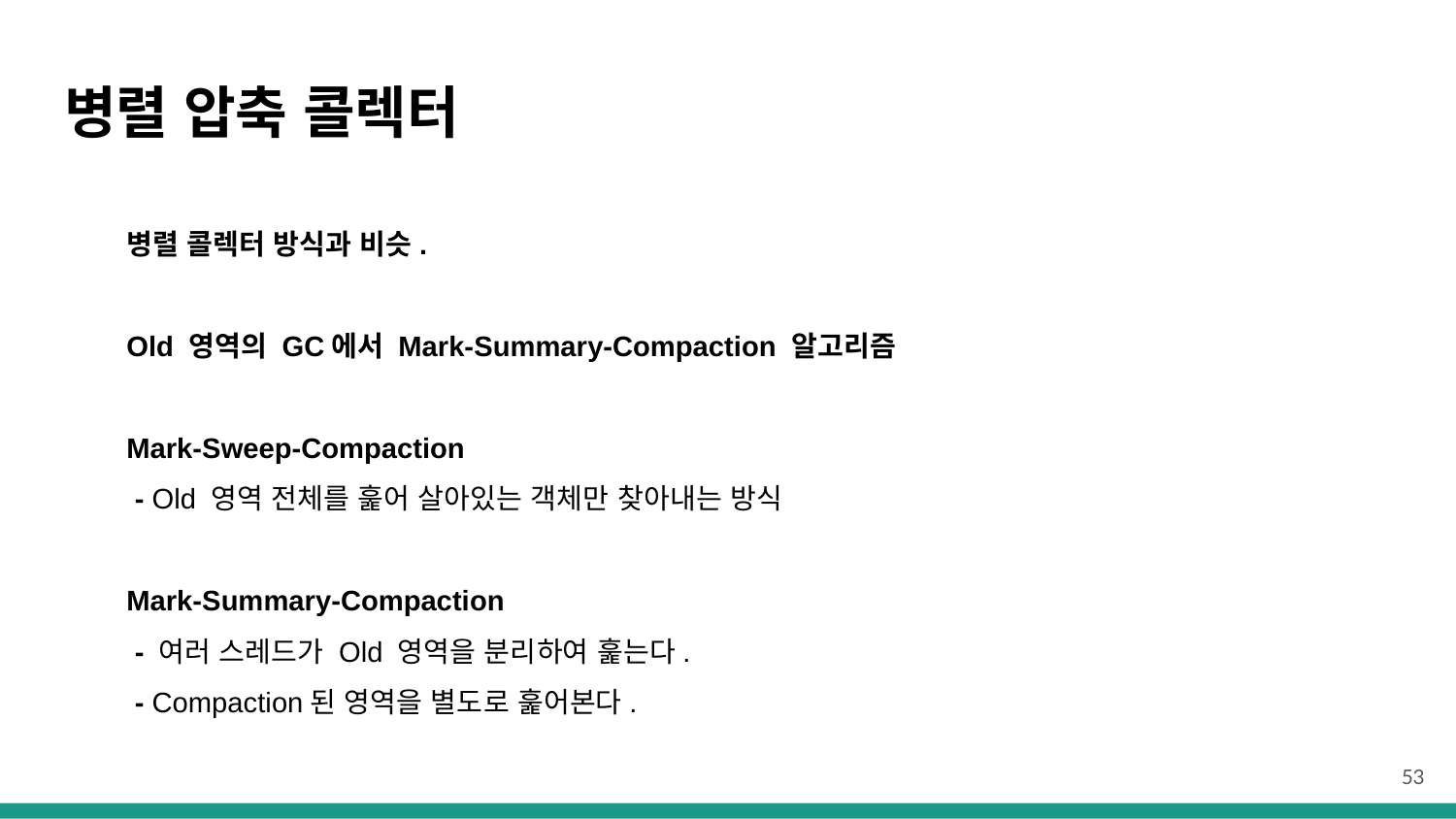

# 병렬 압축 콜렉터
병렬 콜렉터 방식과 비슷.

Old 영역의 GC에서 Mark-Summary-Compaction 알고리즘

Mark-Sweep-Compaction
 - Old 영역 전체를 훑어 살아있는 객체만 찾아내는 방식

Mark-Summary-Compaction
 - 여러 스레드가 Old 영역을 분리하여 훑는다.
 - Compaction된 영역을 별도로 훑어본다.
53